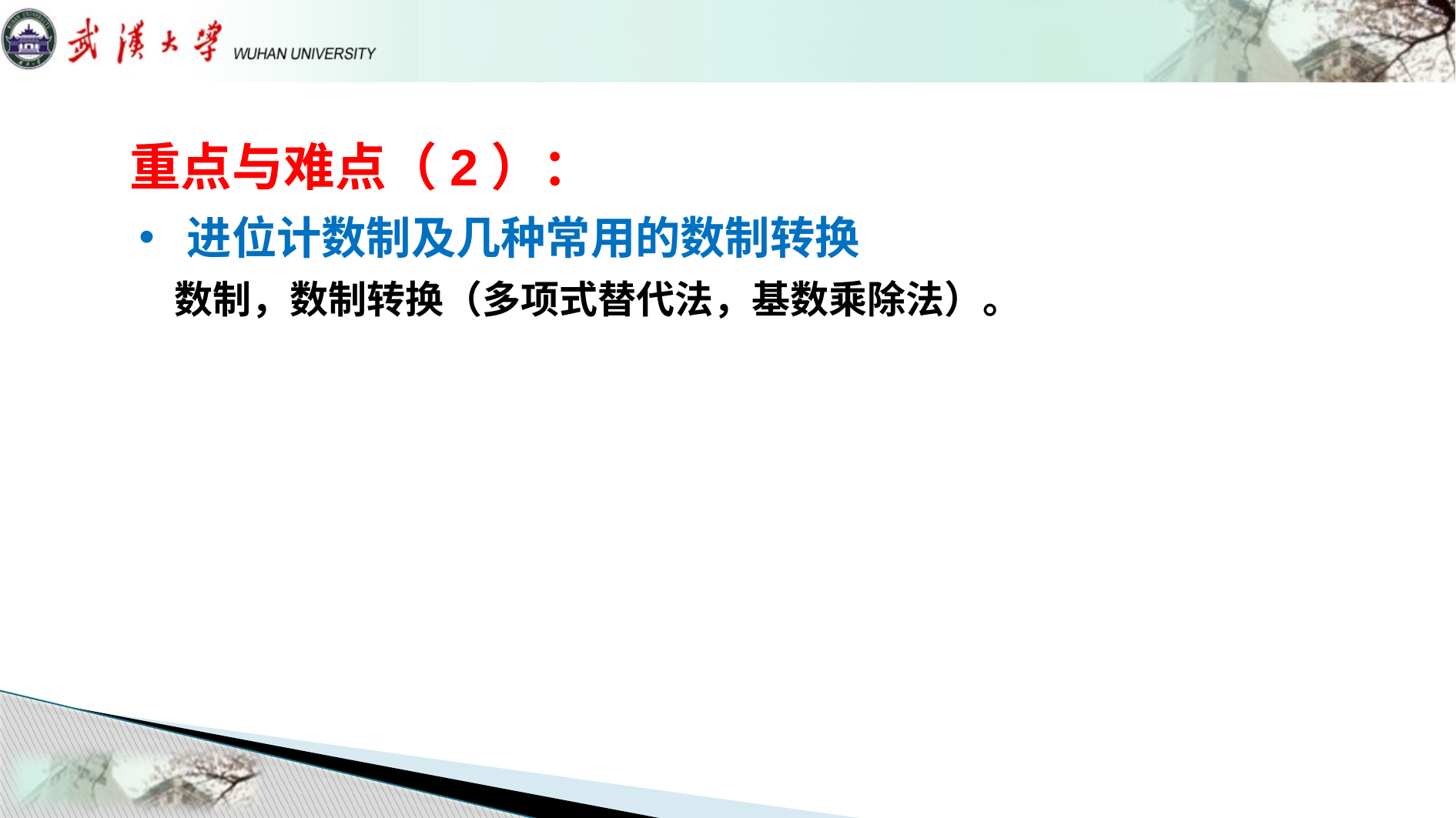

# 重点与难点（2）：
 进位计数制及几种常用的数制转换
   数制，数制转换（多项式替代法，基数乘除法）。